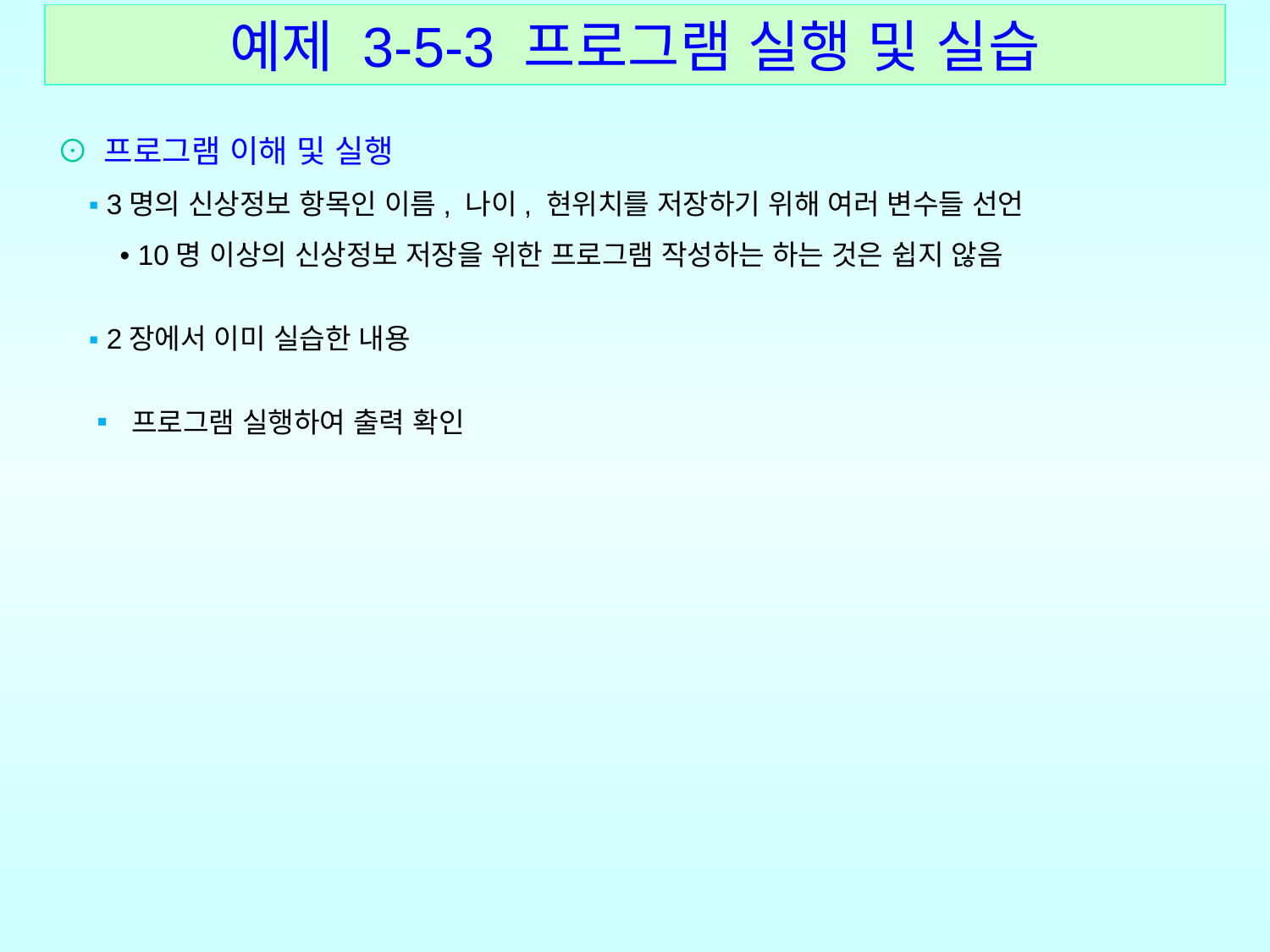

예제 3-5-3 프로그램 실행 및 실습
⊙ 프로그램 이해 및 실행
    ▪ 3명의 신상정보 항목인 이름, 나이, 현위치를 저장하기 위해 여러 변수들 선언
        • 10명 이상의 신상정보 저장을 위한 프로그램 작성하는 하는 것은 쉽지 않음

    ▪ 2장에서 이미 실습한 내용

    ▪ 프로그램 실행하여 출력 확인